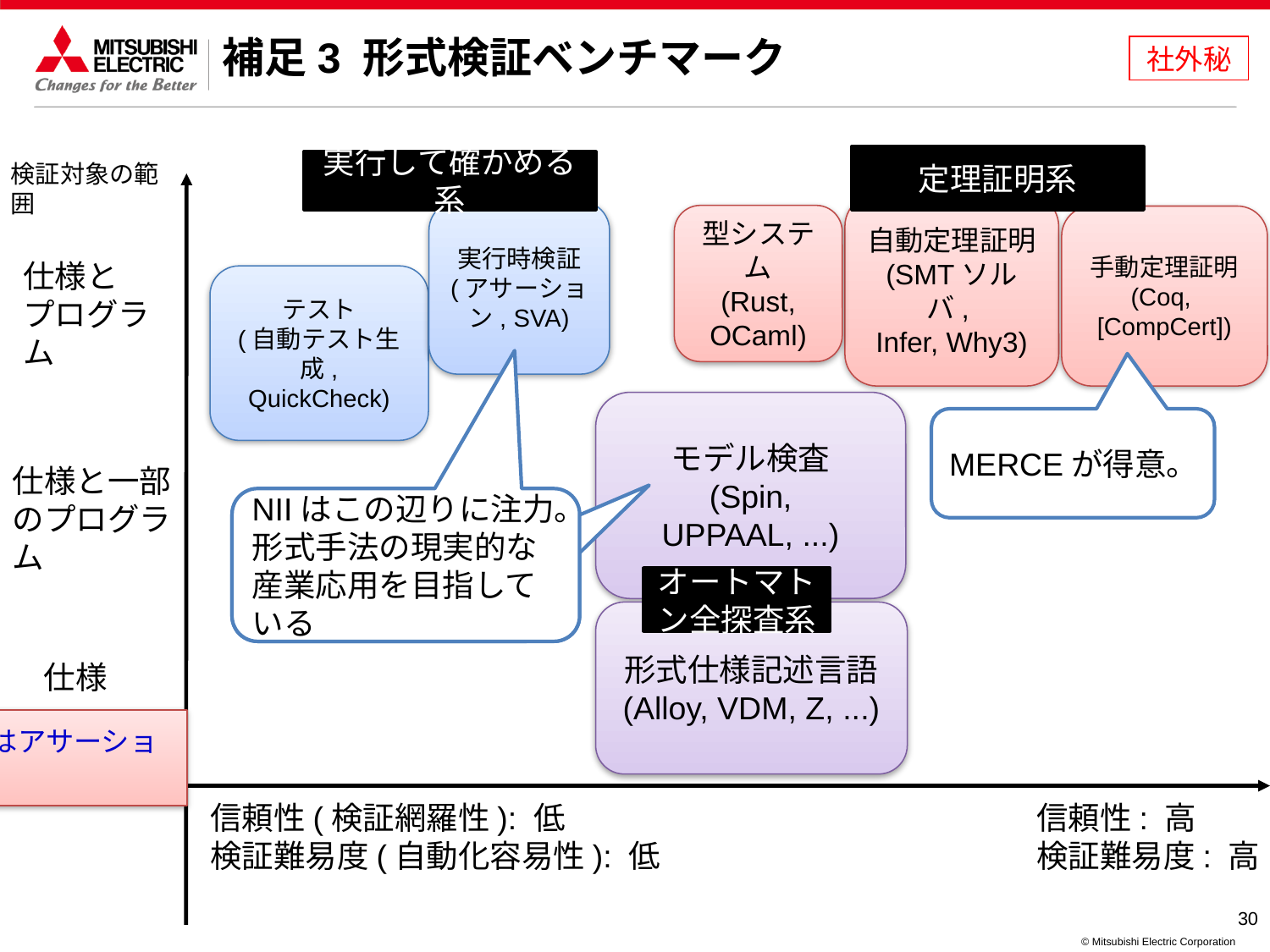

社外秘
補足3 形式検証ベンチマーク
定理証明系
実行して確かめる系
検証対象の範囲
自動定理証明
(SMTソルバ,
Infer, Why3)
実行時検証
(アサーション, SVA)
型システム
(Rust, OCaml)
手動定理証明
(Coq,
[CompCert])
仕様と
プログラム
テスト
(自動テスト生成,
QuickCheck)
モデル検査
(Spin, UPPAAL, ...)
MERCEが得意。
仕様と一部のプログラム
NIIはこの辺りに注力。
形式手法の現実的な産業応用を目指している
NIIはこの辺りが得意。
現実的な形式手法の使い方を模索
オートマトン全探査系
形式仕様記述言語
(Alloy, VDM, Z, ...)
仕様
JasparGoldはアサーション？
信頼性(検証網羅性): 低
検証難易度(自動化容易性): 低
信頼性: 高
検証難易度: 高